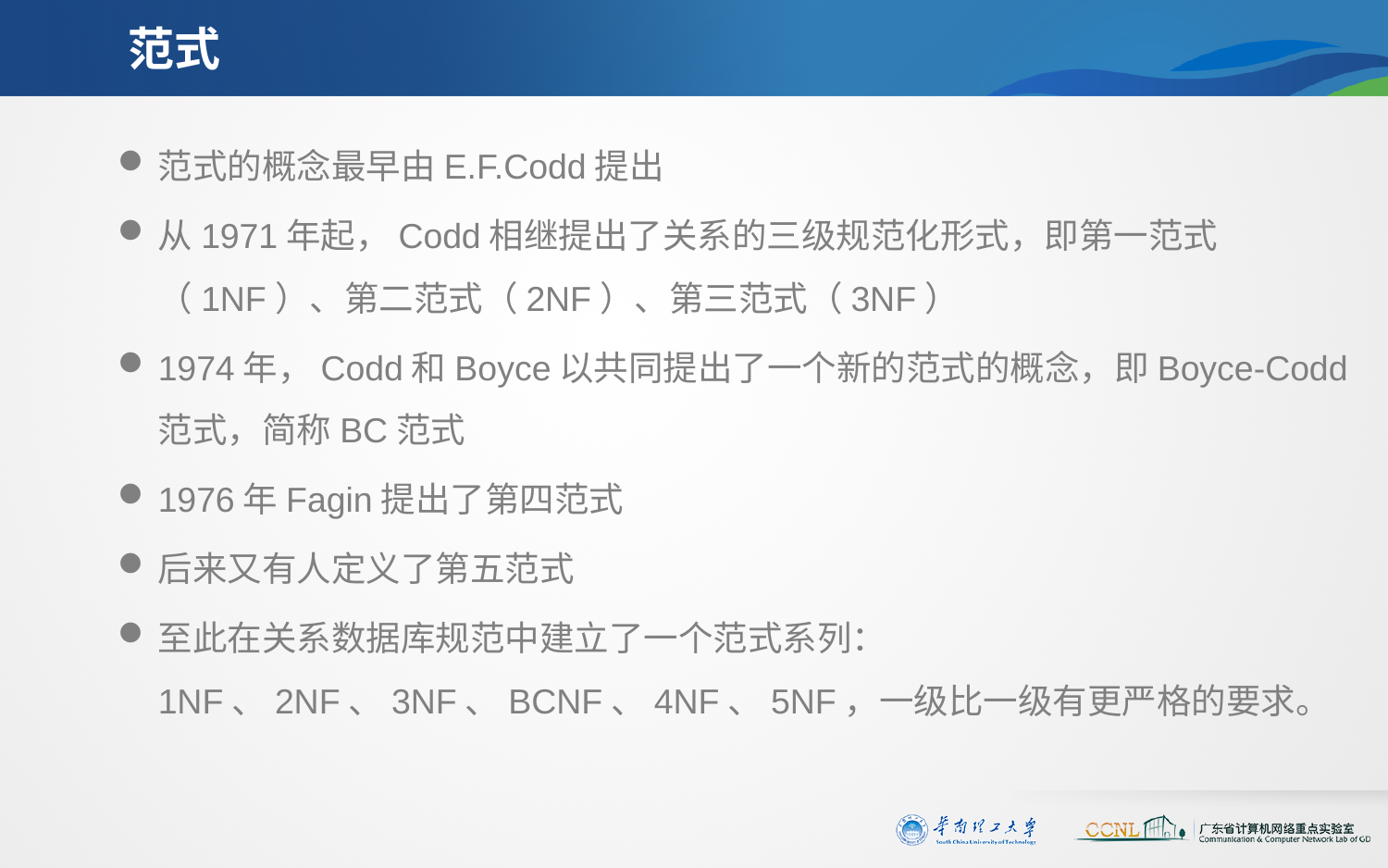

# 范式
范式的概念最早由E.F.Codd提出
从1971年起，Codd相继提出了关系的三级规范化形式，即第一范式（1NF）、第二范式（2NF）、第三范式（3NF）
1974年，Codd和Boyce以共同提出了一个新的范式的概念，即Boyce-Codd范式，简称BC范式
1976年Fagin提出了第四范式
后来又有人定义了第五范式
至此在关系数据库规范中建立了一个范式系列：1NF、2NF、3NF、BCNF、4NF、5NF，一级比一级有更严格的要求。